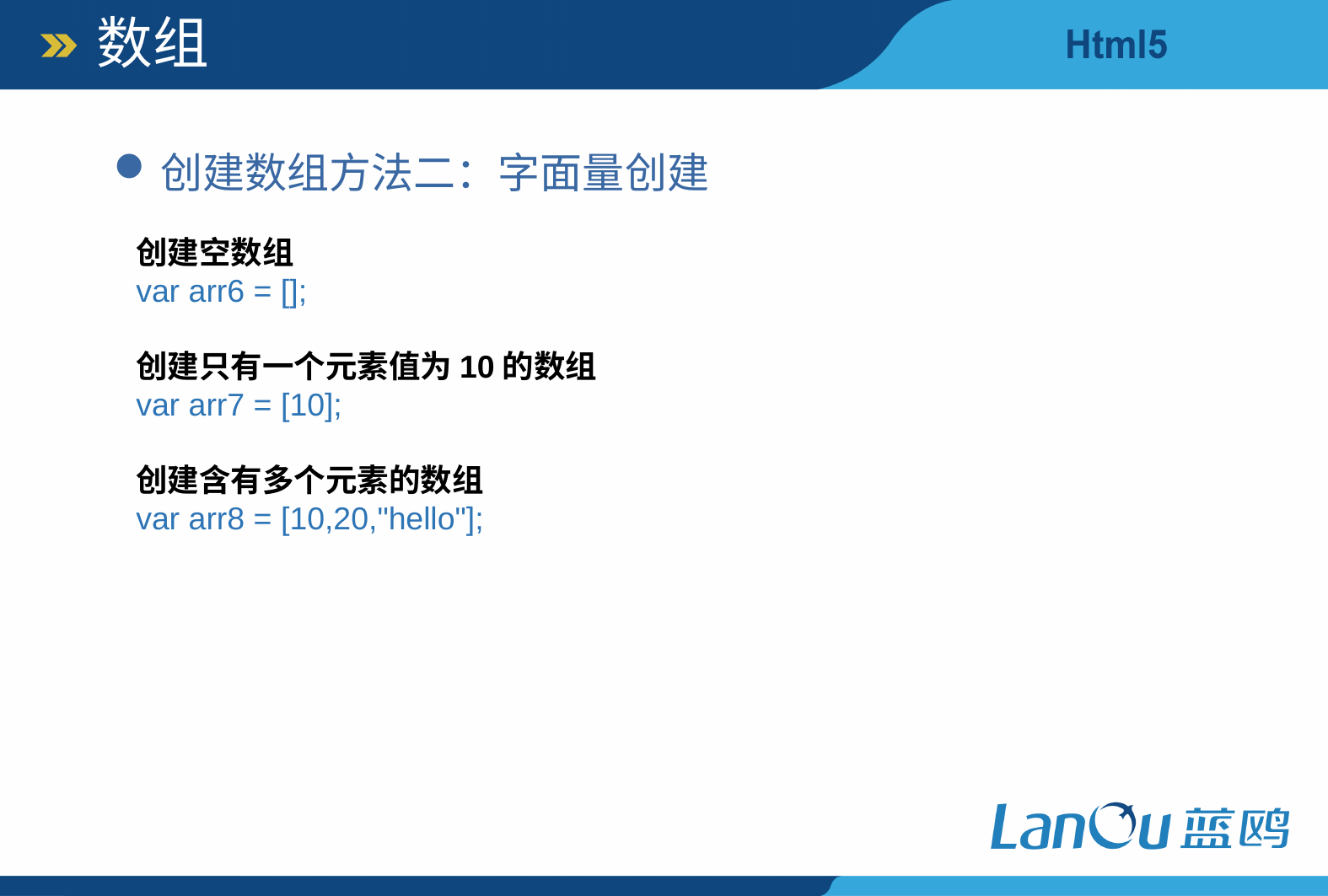

数组
创建数组方法二：字面量创建
创建空数组
var arr6 = [];

创建只有一个元素值为10的数组
var arr7 = [10];

创建含有多个元素的数组
var arr8 = [10,20,"hello"];